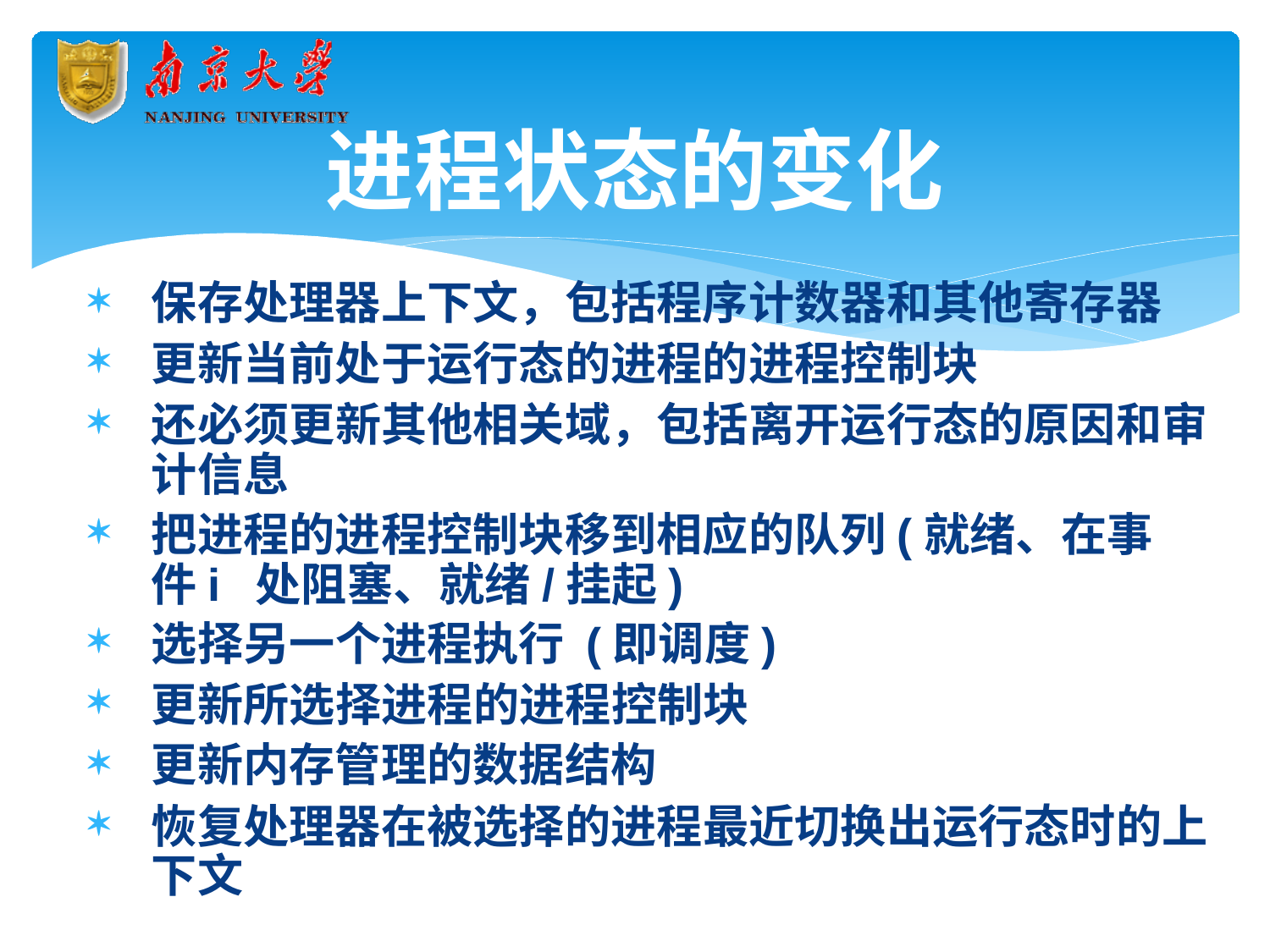

# 进程状态的变化
保存处理器上下文，包括程序计数器和其他寄存器
更新当前处于运行态的进程的进程控制块
还必须更新其他相关域，包括离开运行态的原因和审 计信息
把进程的进程控制块移到相应的队列(就绪、在事件i  处阻塞、就绪/挂起)
选择另一个进程执行(即调度)
更新所选择进程的进程控制块
更新内存管理的数据结构
恢复处理器在被选择的进程最近切换出运行态时的上 下文